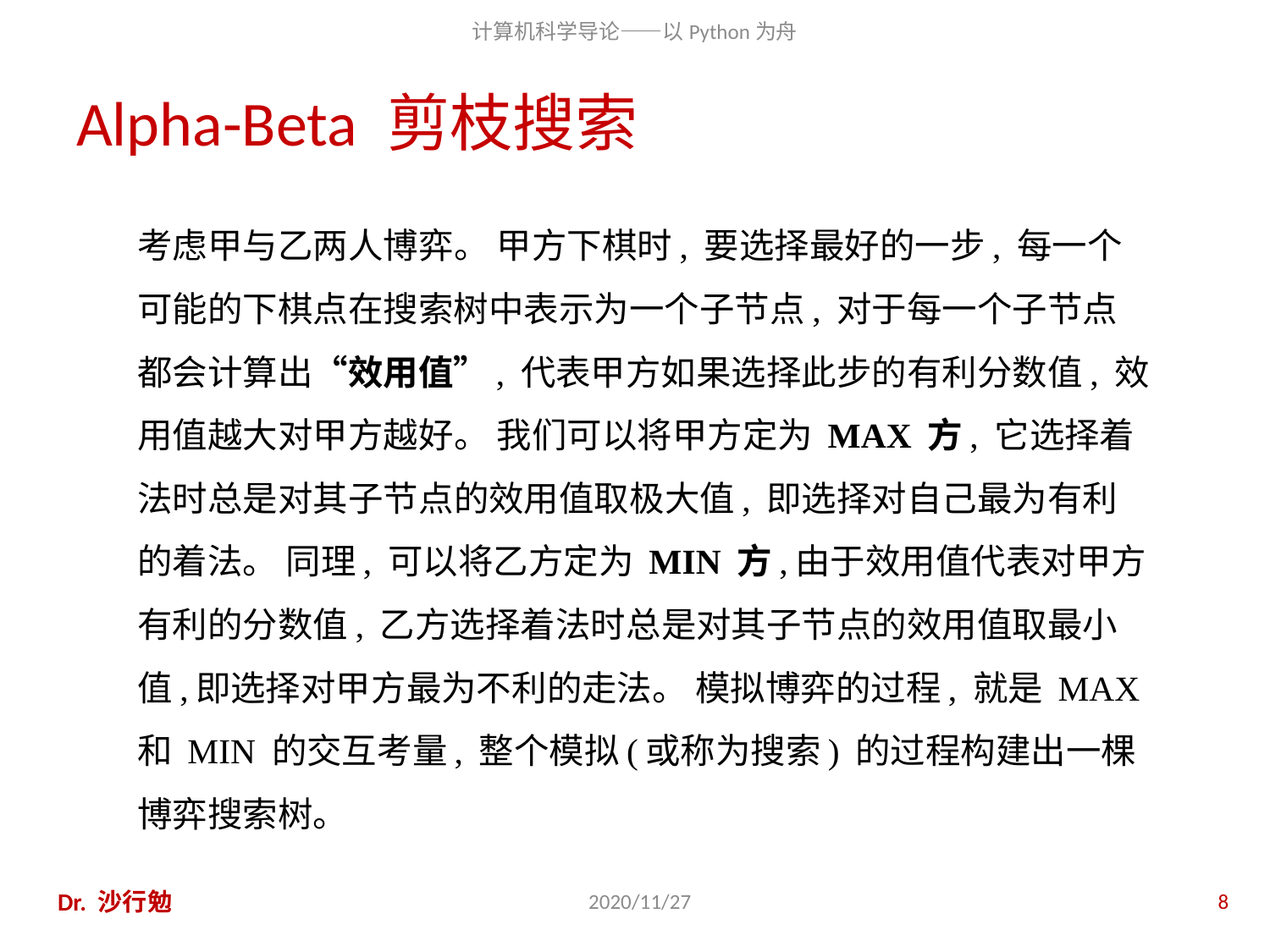

# Alpha-Beta 剪枝搜索
考虑甲与乙两人博弈。 甲方下棋时, 要选择最好的一步, 每一个可能的下棋点在搜索树中表示为一个子节点, 对于每一个子节点都会计算出“效用值”, 代表甲方如果选择此步的有利分数值, 效用值越大对甲方越好。 我们可以将甲方定为 MAX 方, 它选择着法时总是对其子节点的效用值取极大值, 即选择对自己最为有利的着法。 同理, 可以将乙方定为 MIN 方,由于效用值代表对甲方有利的分数值, 乙方选择着法时总是对其子节点的效用值取最小值,即选择对甲方最为不利的走法。 模拟博弈的过程, 就是 MAX 和 MIN 的交互考量, 整个模拟(或称为搜索) 的过程构建出一棵博弈搜索树。
Dr. 沙行勉
2020/11/27
8